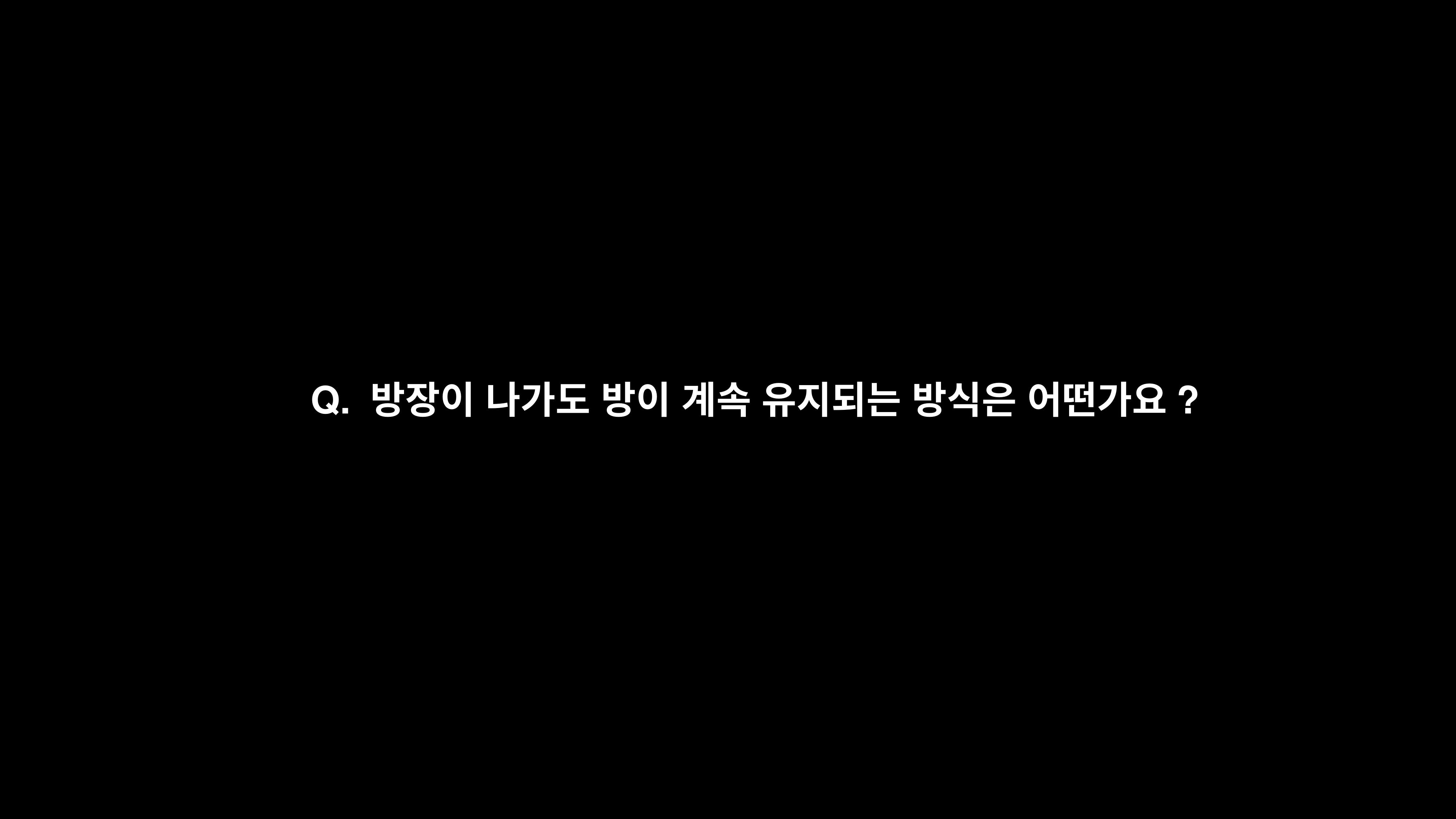

Q. 방장이 나가도 방이 계속 유지되는 방식은 어떤가요?